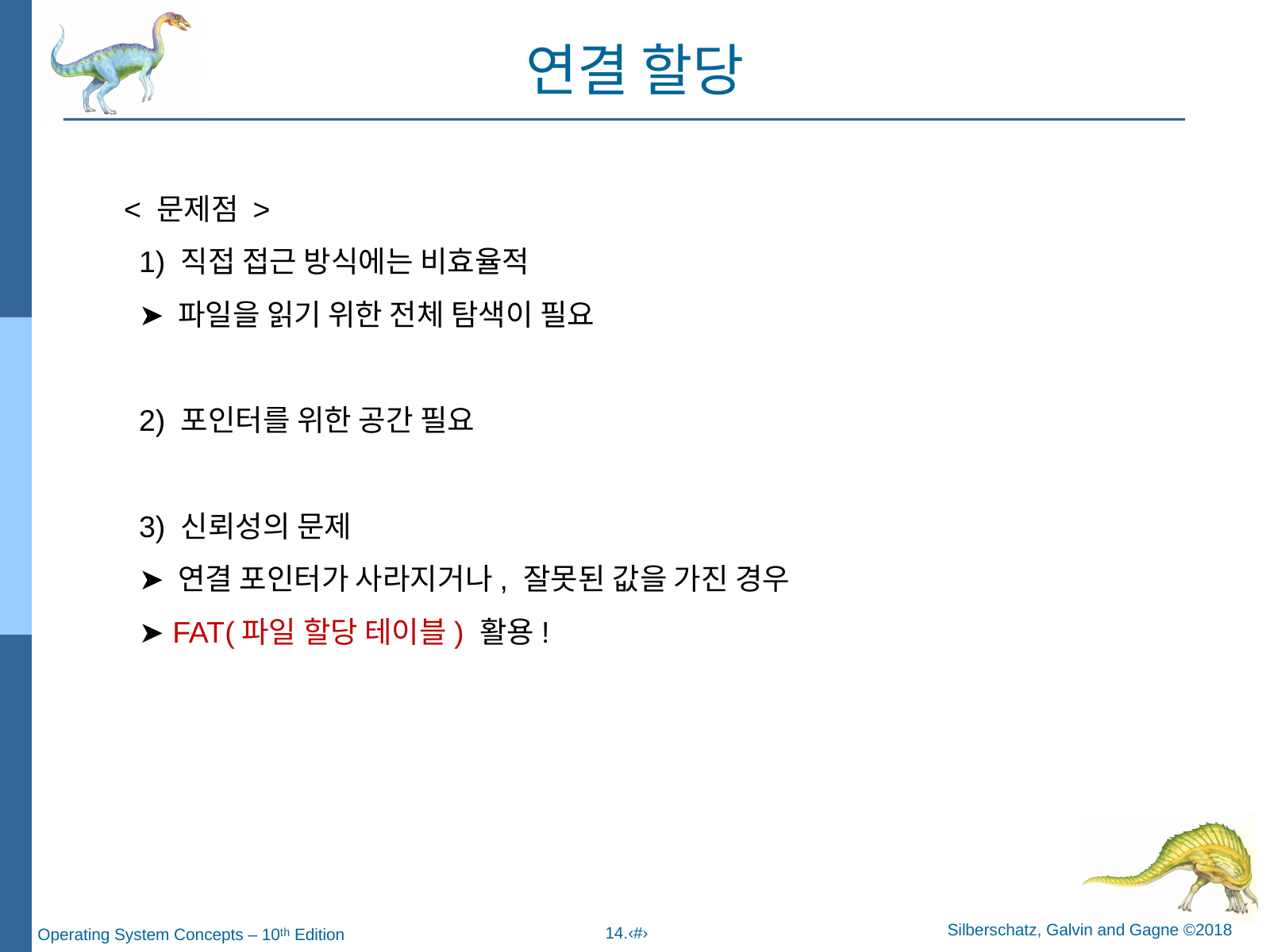

연결 할당

< 문제점 >
1) 직접 접근 방식에는 비효율적
➤ 파일을 읽기 위한 전체 탐색이 필요

2) 포인터를 위한 공간 필요

3) 신뢰성의 문제
➤ 연결 포인터가 사라지거나, 잘못된 값을 가진 경우
➤ FAT(파일 할당 테이블) 활용!

Silberschatz, Galvin and Gagne ©2018
14.‹#›
Operating System Concepts – 10ᵗʰ Edition